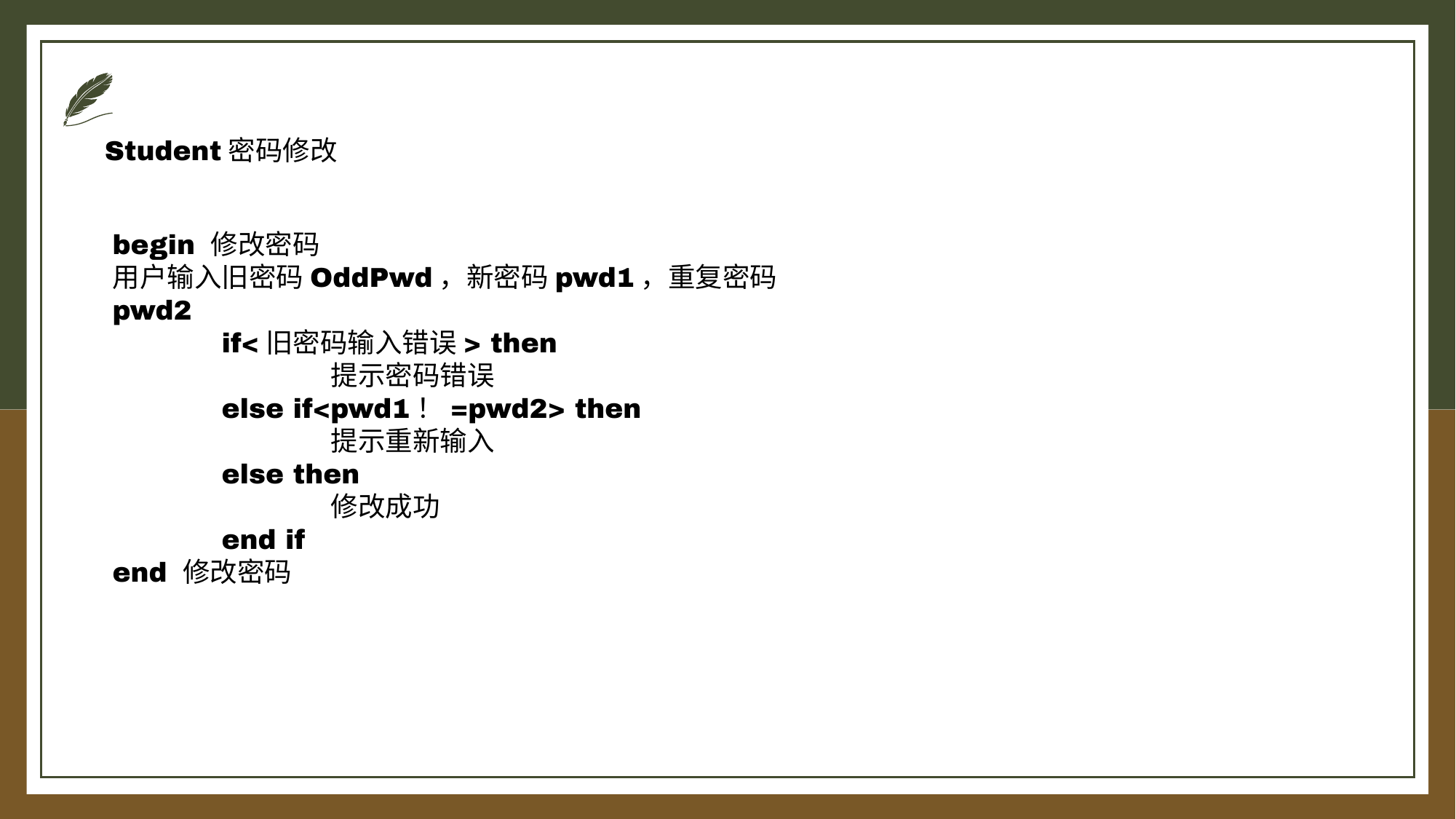

Student密码修改
begin 修改密码
用户输入旧密码OddPwd，新密码pwd1，重复密码pwd2
	if<旧密码输入错误> then
		提示密码错误
	else if<pwd1！=pwd2> then
		提示重新输入
	else then
		修改成功
	end if
end 修改密码